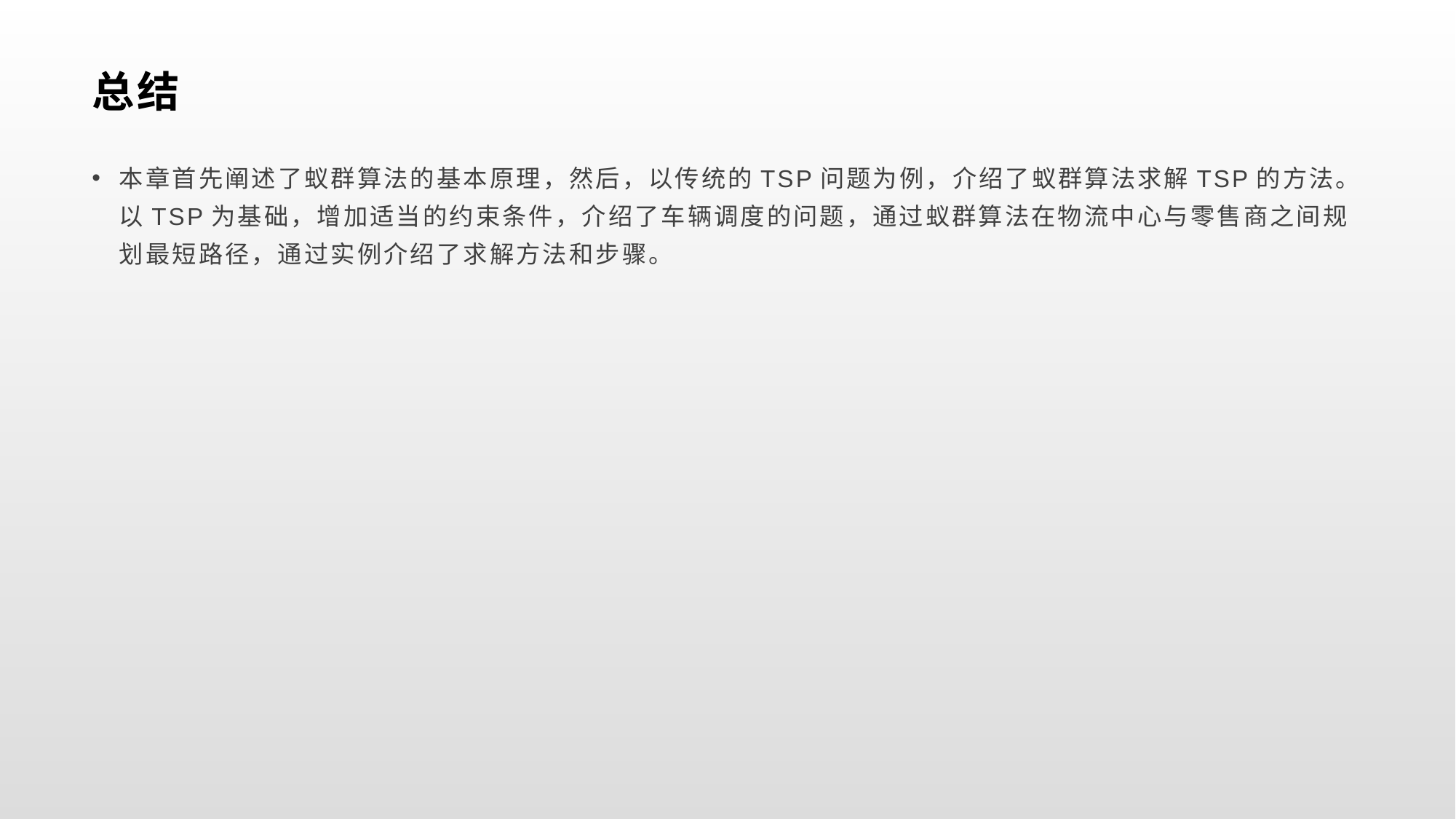

# 总结
本章首先阐述了蚁群算法的基本原理，然后，以传统的TSP问题为例，介绍了蚁群算法求解TSP的方法。以TSP为基础，增加适当的约束条件，介绍了车辆调度的问题，通过蚁群算法在物流中心与零售商之间规划最短路径，通过实例介绍了求解方法和步骤。